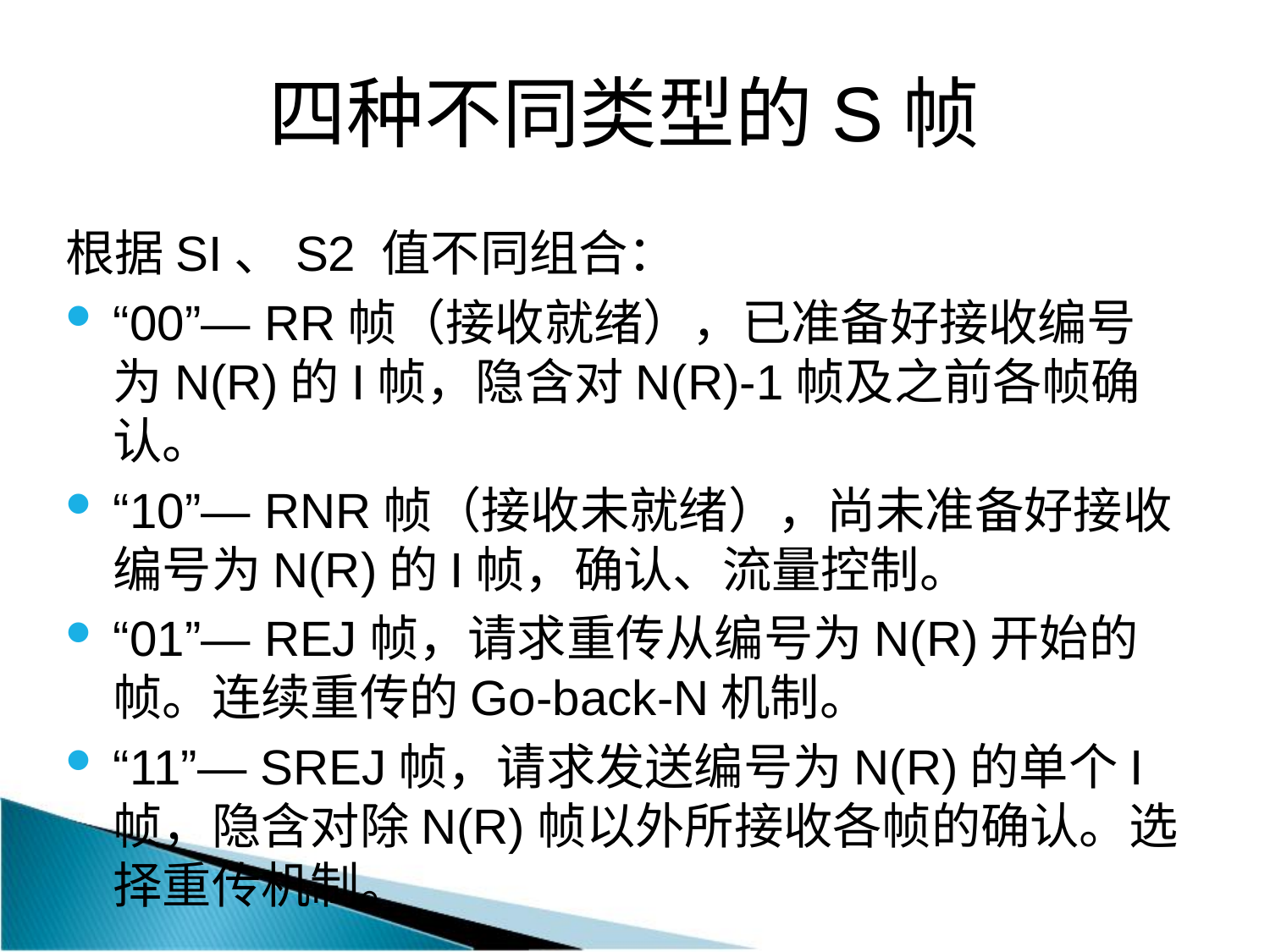

四种不同类型的S帧
根据SI、S2 值不同组合：
“00”— RR帧（接收就绪），已准备好接收编号为N(R)的I帧，隐含对N(R)-1帧及之前各帧确认。
“10”— RNR帧（接收未就绪），尚未准备好接收编号为N(R)的I帧，确认、流量控制。
“01”— REJ帧，请求重传从编号为N(R)开始的帧。连续重传的Go-back-N机制。
“11”— SREJ帧，请求发送编号为N(R)的单个I帧，隐含对除N(R)帧以外所接收各帧的确认。选择重传机制。